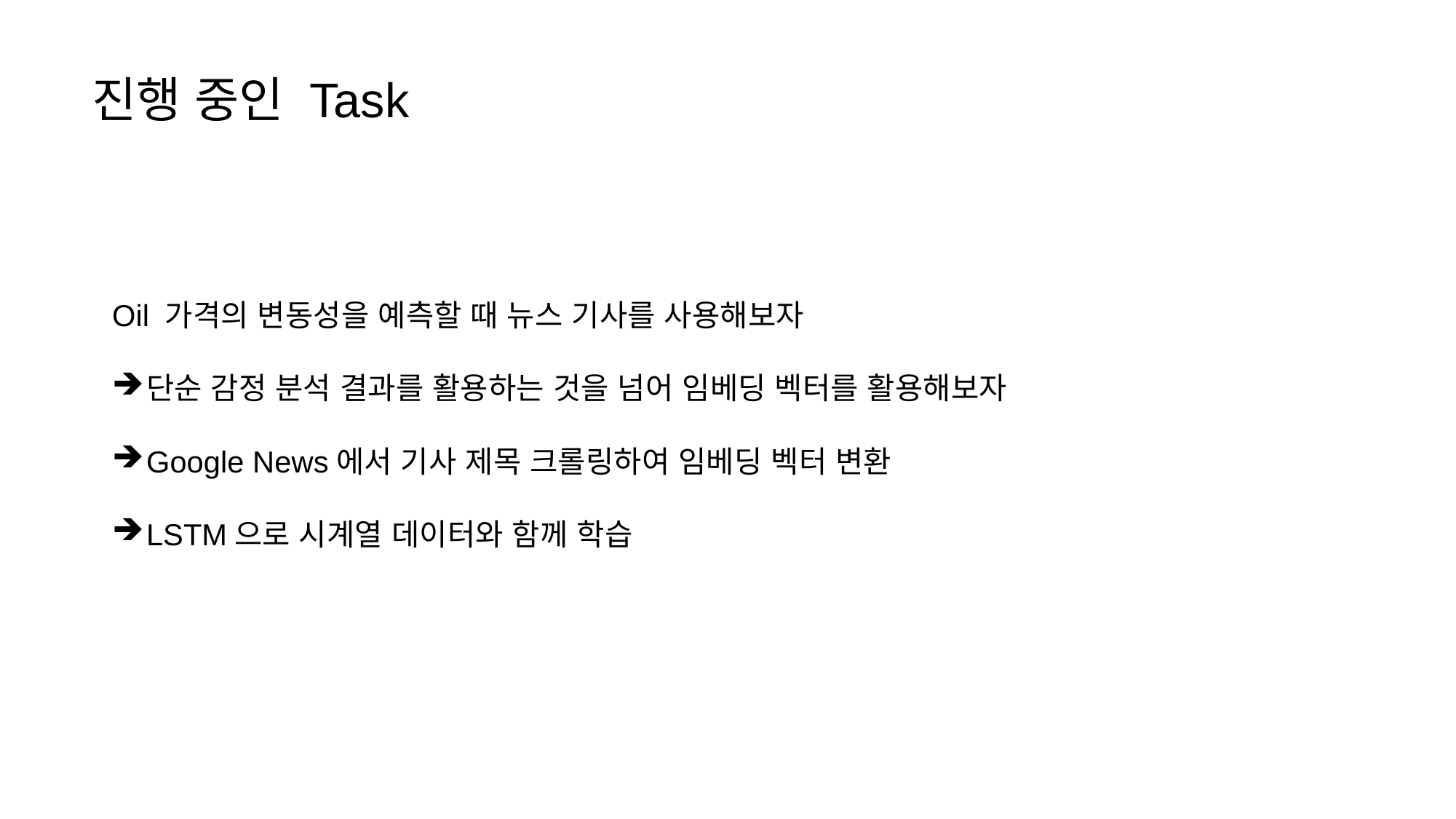

진행 중인 Task
Oil 가격의 변동성을 예측할 때 뉴스 기사를 사용해보자

단순 감정 분석 결과를 활용하는 것을 넘어 임베딩 벡터를 활용해보자

Google News에서 기사 제목 크롤링하여 임베딩 벡터 변환

LSTM으로 시계열 데이터와 함께 학습